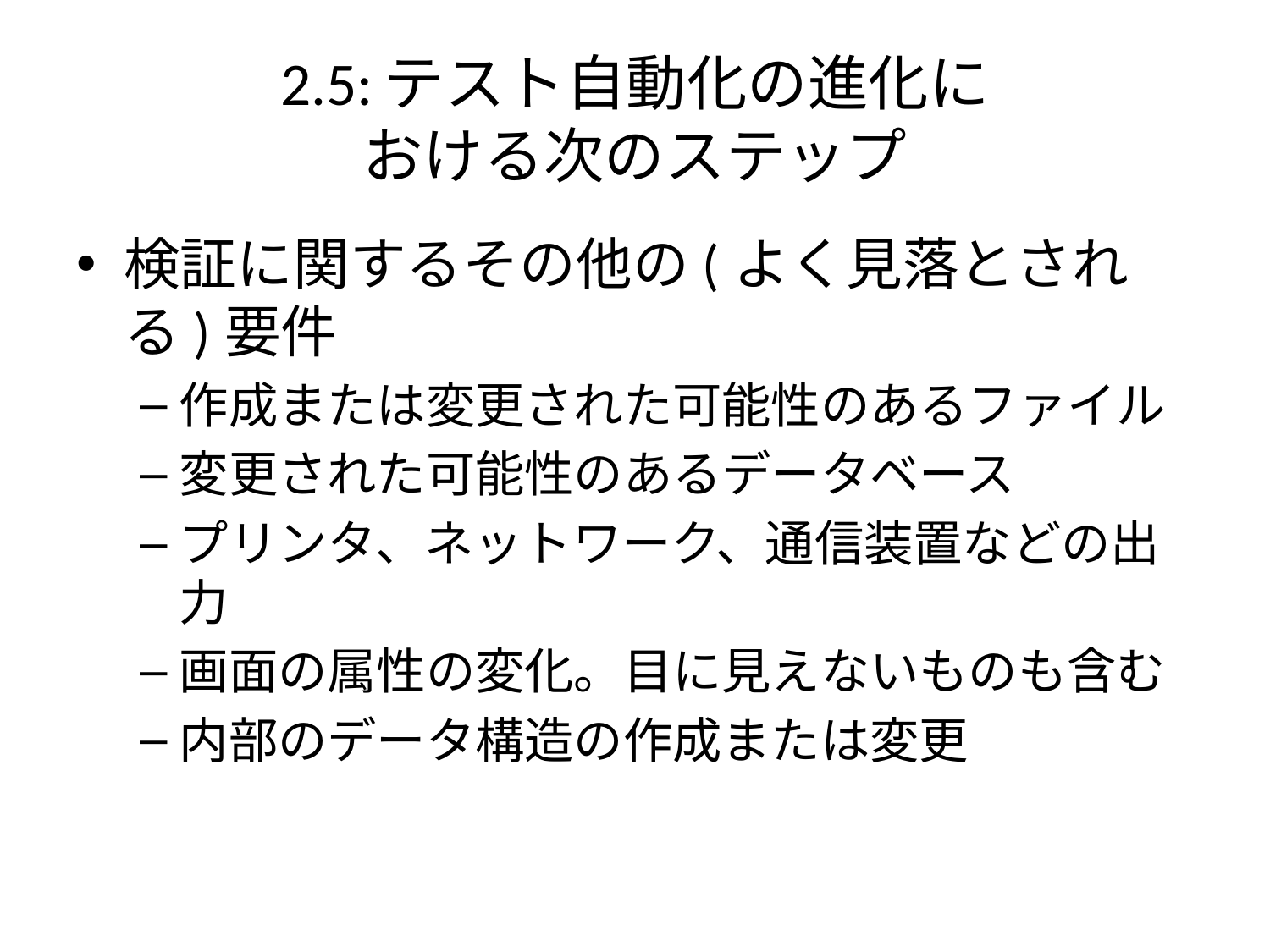

# 2.5:テスト自動化の進化に おける次のステップ
検証に関するその他の(よく見落とされる)要件
作成または変更された可能性のあるファイル
変更された可能性のあるデータベース
プリンタ、ネットワーク、通信装置などの出力
画面の属性の変化。目に見えないものも含む
内部のデータ構造の作成または変更